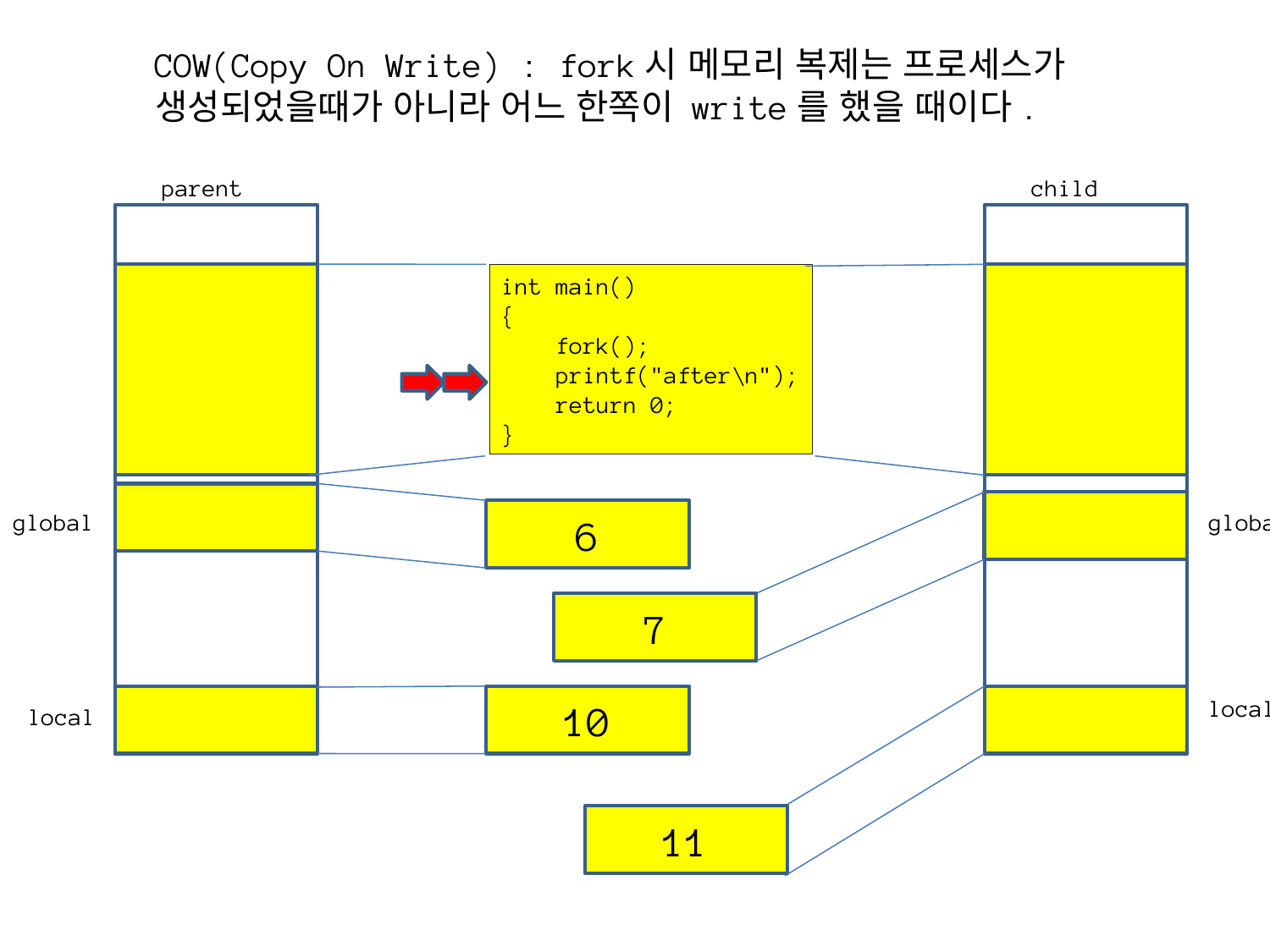

COW(Copy On Write) : fork시 메모리 복제는 프로세스가
생성되었을때가 아니라 어느 한쪽이 write를 했을 때이다.
parent
child

int main()
{
    fork();
    printf("after\n");
    return 0;
}

global
6
global
7

10

local
local
11